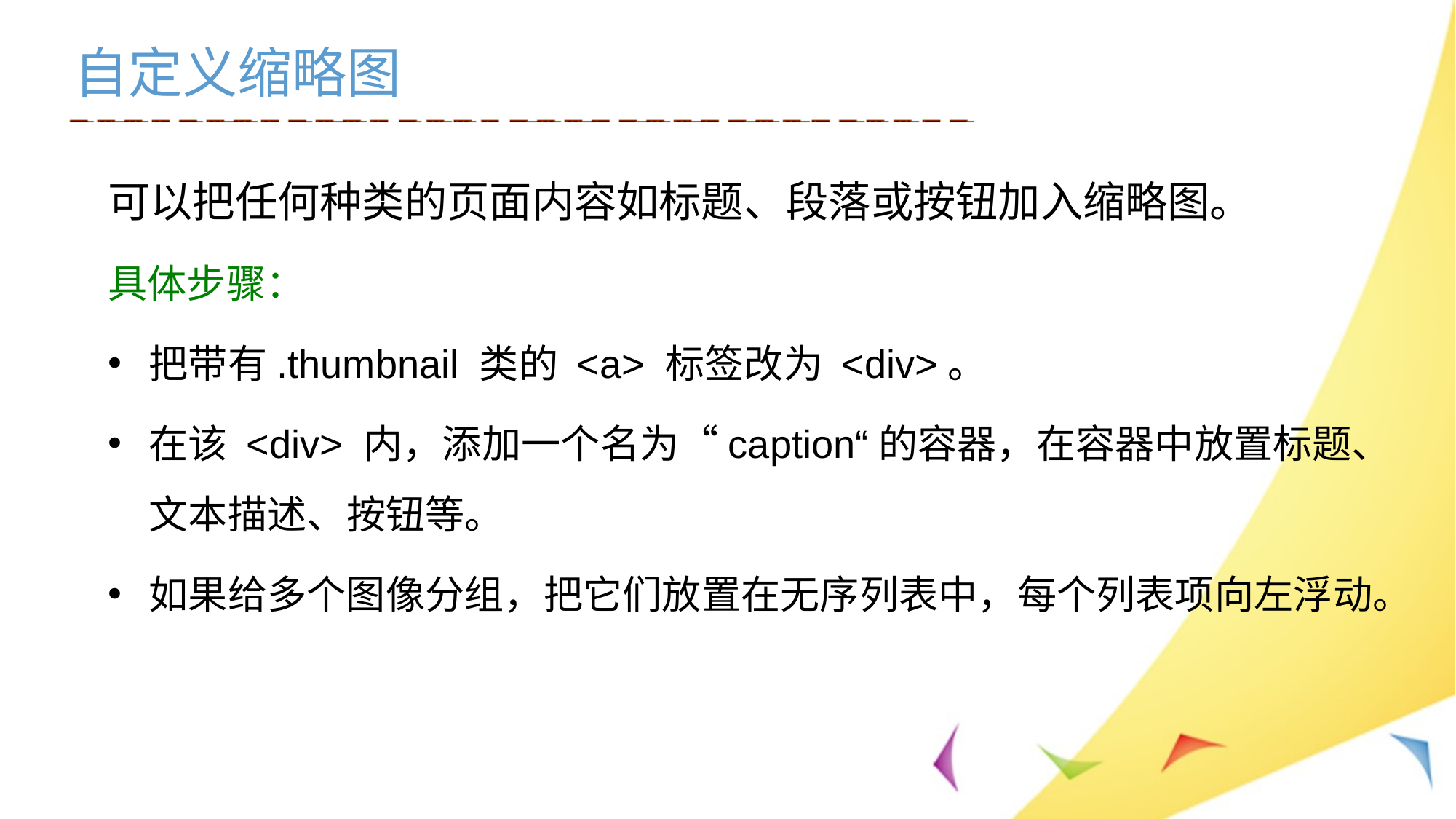

自定义缩略图
可以把任何种类的页面内容如标题、段落或按钮加入缩略图。
具体步骤：
把带有.thumbnail 类的 <a> 标签改为 <div>。
在该 <div> 内，添加一个名为“caption“的容器，在容器中放置标题、文本描述、按钮等。
如果给多个图像分组，把它们放置在无序列表中，每个列表项向左浮动。